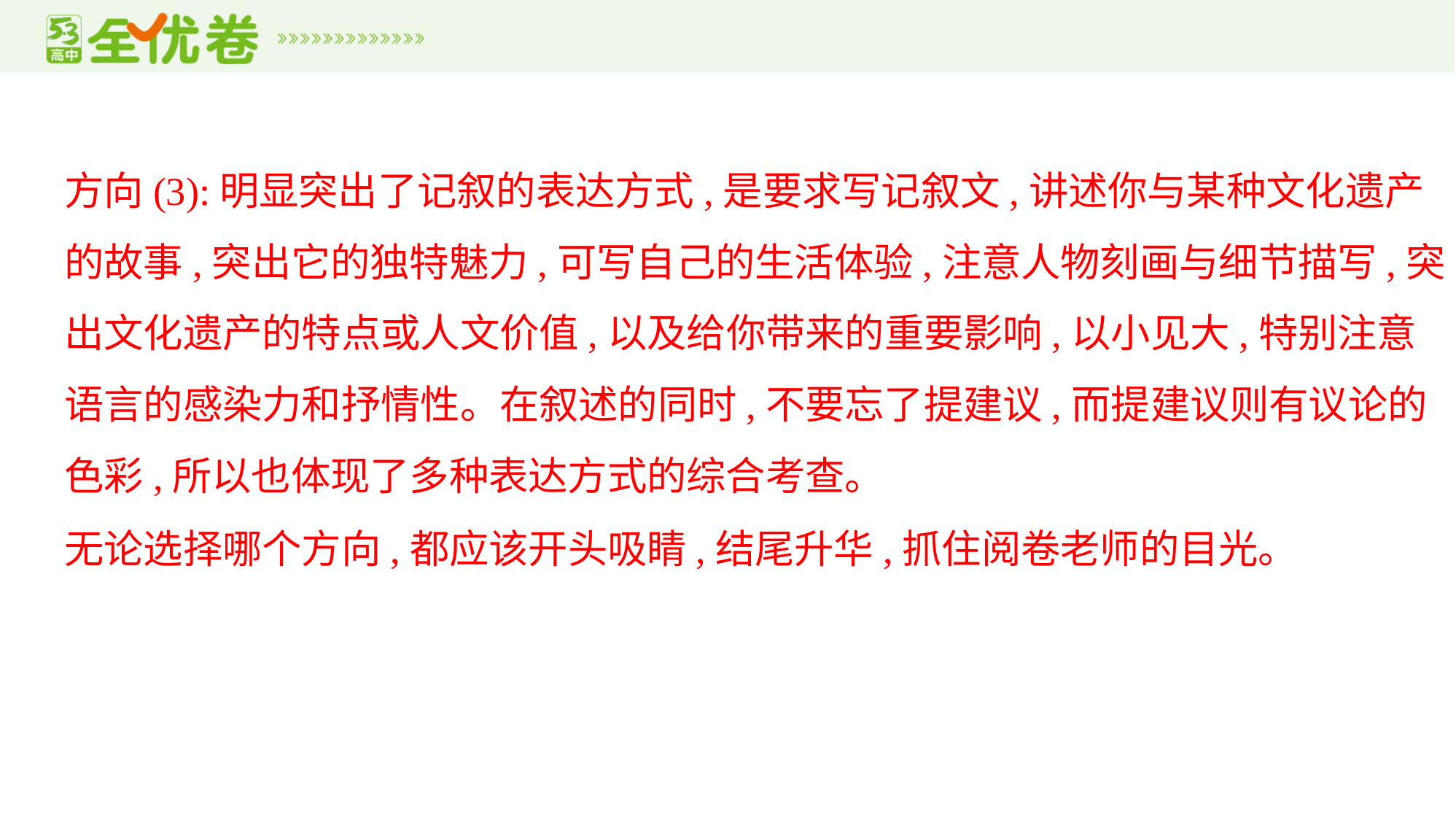

方向(3):明显突出了记叙的表达方式,是要求写记叙文,讲述你与某种文化遗产
的故事,突出它的独特魅力,可写自己的生活体验,注意人物刻画与细节描写,突
出文化遗产的特点或人文价值,以及给你带来的重要影响,以小见大,特别注意
语言的感染力和抒情性。在叙述的同时,不要忘了提建议,而提建议则有议论的
色彩,所以也体现了多种表达方式的综合考查。
无论选择哪个方向,都应该开头吸睛,结尾升华,抓住阅卷老师的目光。